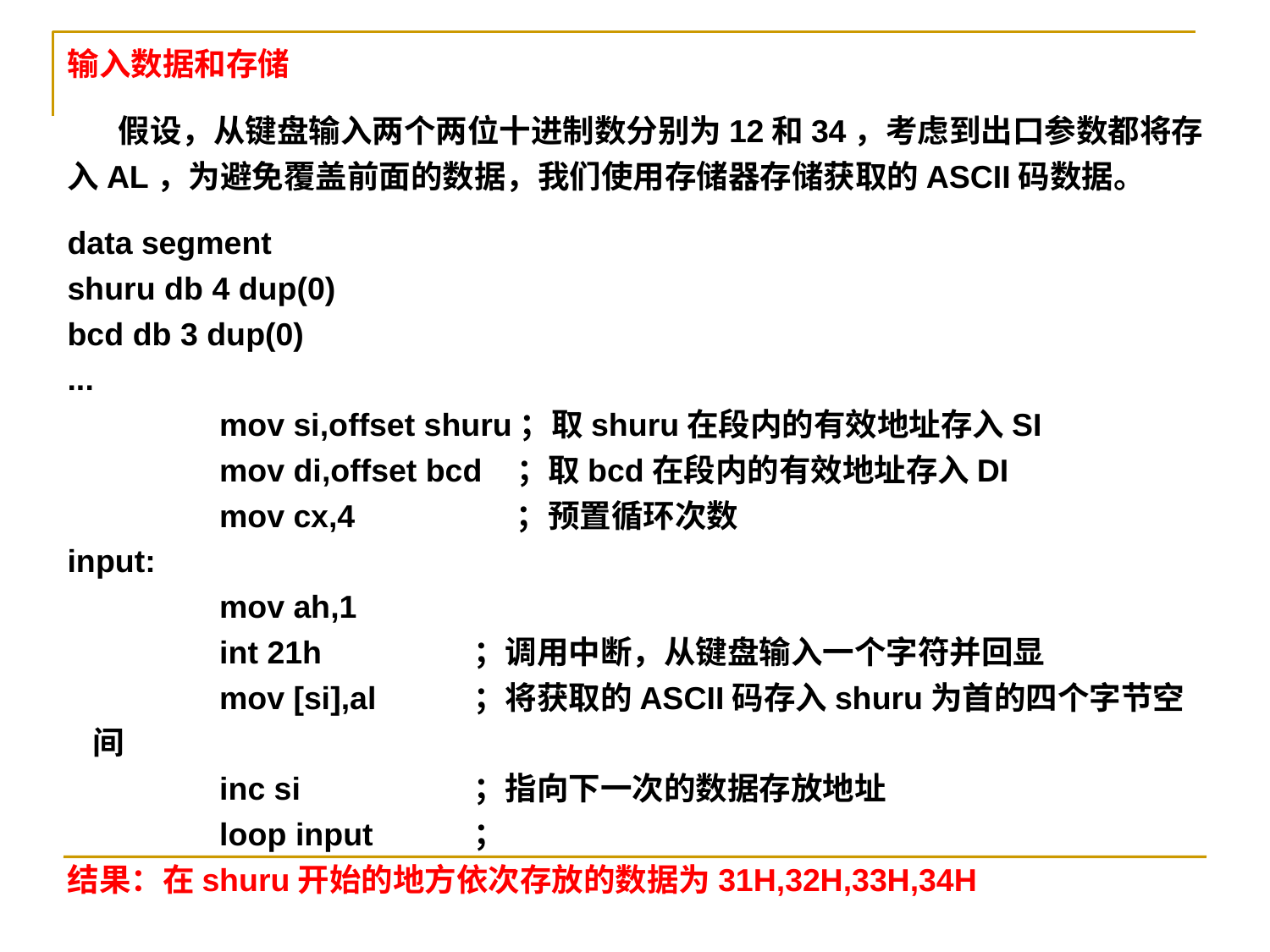

输入数据和存储
      假设，从键盘输入两个两位十进制数分别为12和34，考虑到出口参数都将存入AL，为避免覆盖前面的数据，我们使用存储器存储获取的ASCII码数据。
data segment
shuru db 4 dup(0)
bcd db 3 dup(0)
...
		mov si,offset shuru；取shuru在段内的有效地址存入SI
		mov di,offset bcd   ；取bcd在段内的有效地址存入DI
		mov cx,4	    ；预置循环次数
input:
		mov ah,1
		int 21h		；调用中断，从键盘输入一个字符并回显
		mov [si],al	；将获取的ASCII码存入shuru为首的四个字节空间
		inc si		；指向下一次的数据存放地址
		loop input	；
结果：在shuru开始的地方依次存放的数据为31H,32H,33H,34H